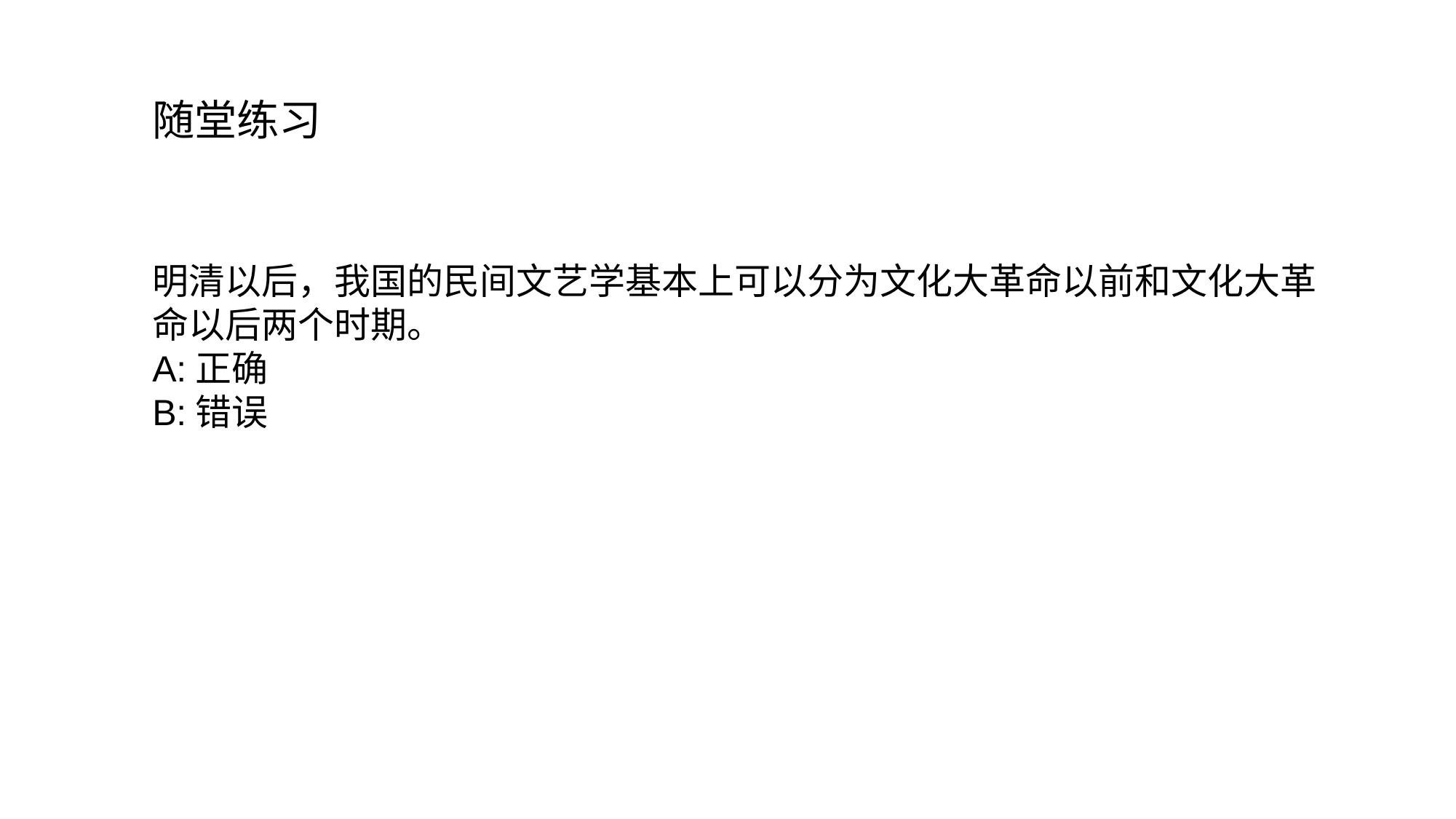

随堂练习
明清以后，我国的民间文艺学基本上可以分为文化大革命以前和文化大革命以后两个时期。
A:正确
B:错误